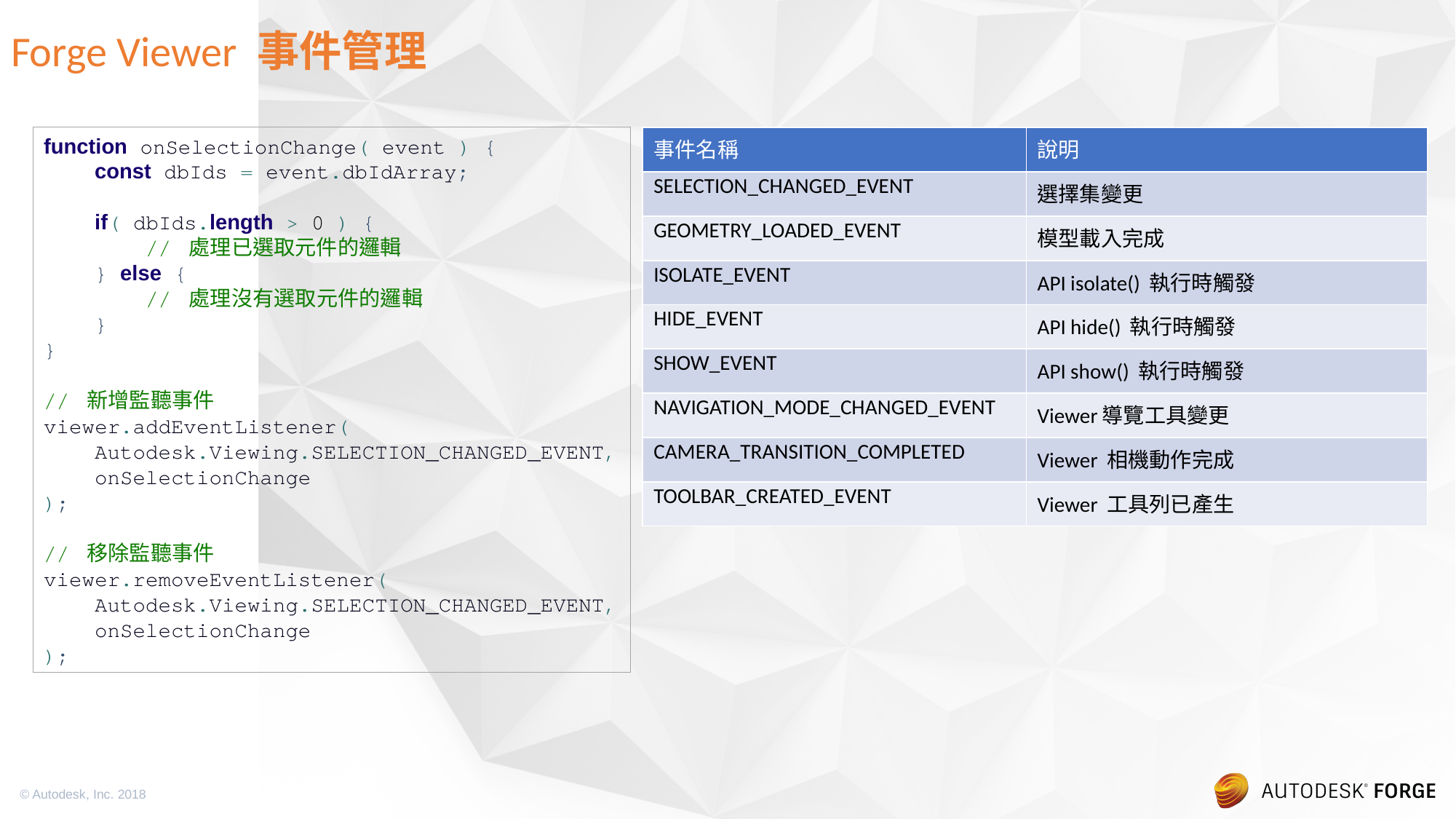

# Forge Viewer 事件管理
function onSelectionChange( event ) {
    const dbIds = event.dbIdArray;

    if( dbIds.length > 0 ) {
        // 處理已選取元件的邏輯
    } else {
        // 處理沒有選取元件的邏輯
    }
}

// 新增監聽事件
viewer.addEventListener(
    Autodesk.Viewing.SELECTION_CHANGED_EVENT,
    onSelectionChange
);

// 移除監聽事件
viewer.removeEventListener(
    Autodesk.Viewing.SELECTION_CHANGED_EVENT,
    onSelectionChange
);
| 事件名稱 | 說明 |
| --- | --- |
| SELECTION\_CHANGED\_EVENT | 選擇集變更 |
| GEOMETRY\_LOADED\_EVENT | 模型載入完成 |
| ISOLATE\_EVENT | API isolate() 執行時觸發 |
| HIDE\_EVENT | API hide() 執行時觸發 |
| SHOW\_EVENT | API show() 執行時觸發 |
| NAVIGATION\_MODE\_CHANGED\_EVENT | Viewer導覽工具變更 |
| CAMERA\_TRANSITION\_COMPLETED | Viewer 相機動作完成 |
| TOOLBAR\_CREATED\_EVENT | Viewer 工具列已產生 |